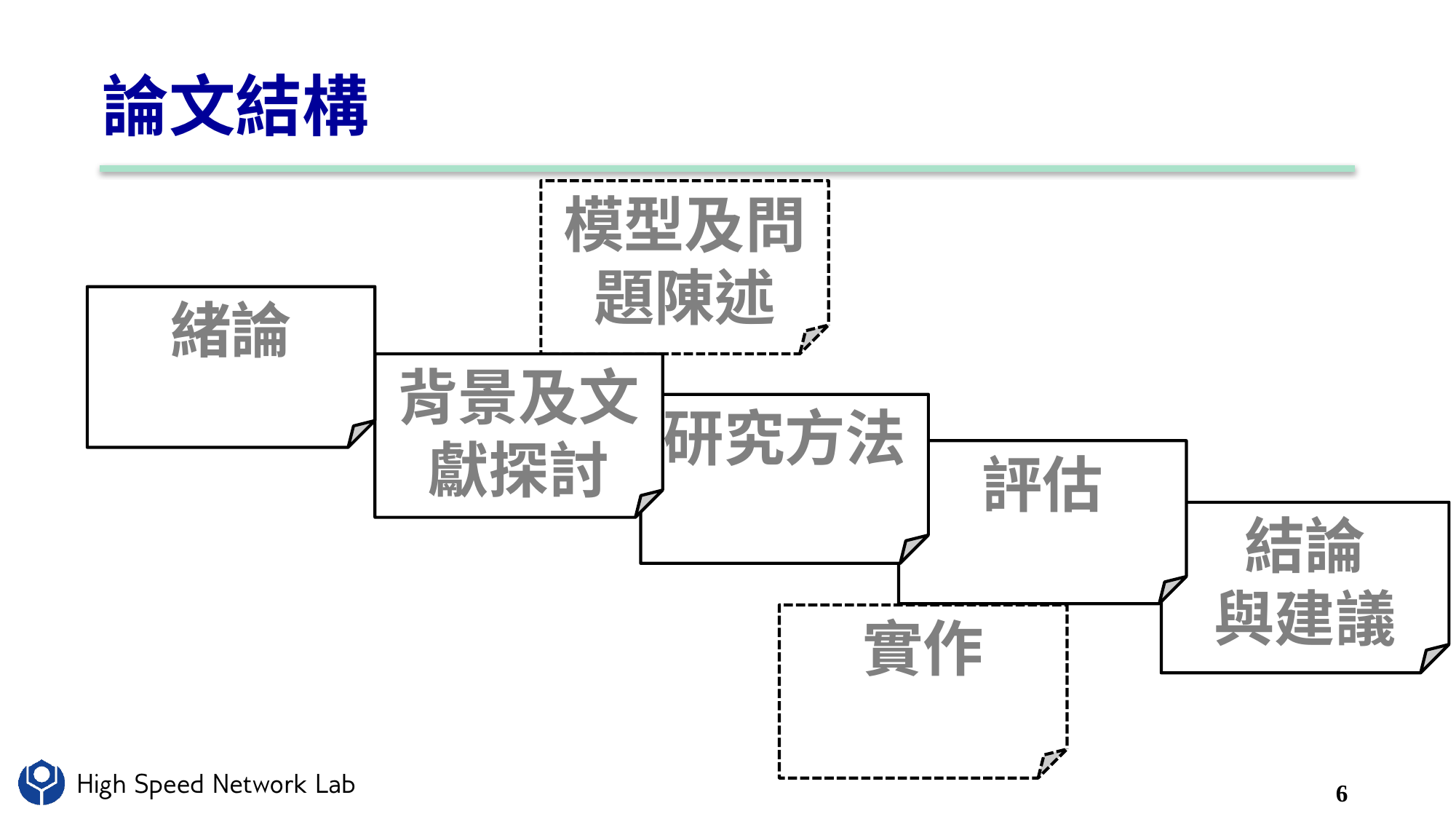

# 論文結構
模型及問題陳述

緒論
背景及文獻探討
研究方法
評估
結論
與建議
實作
6